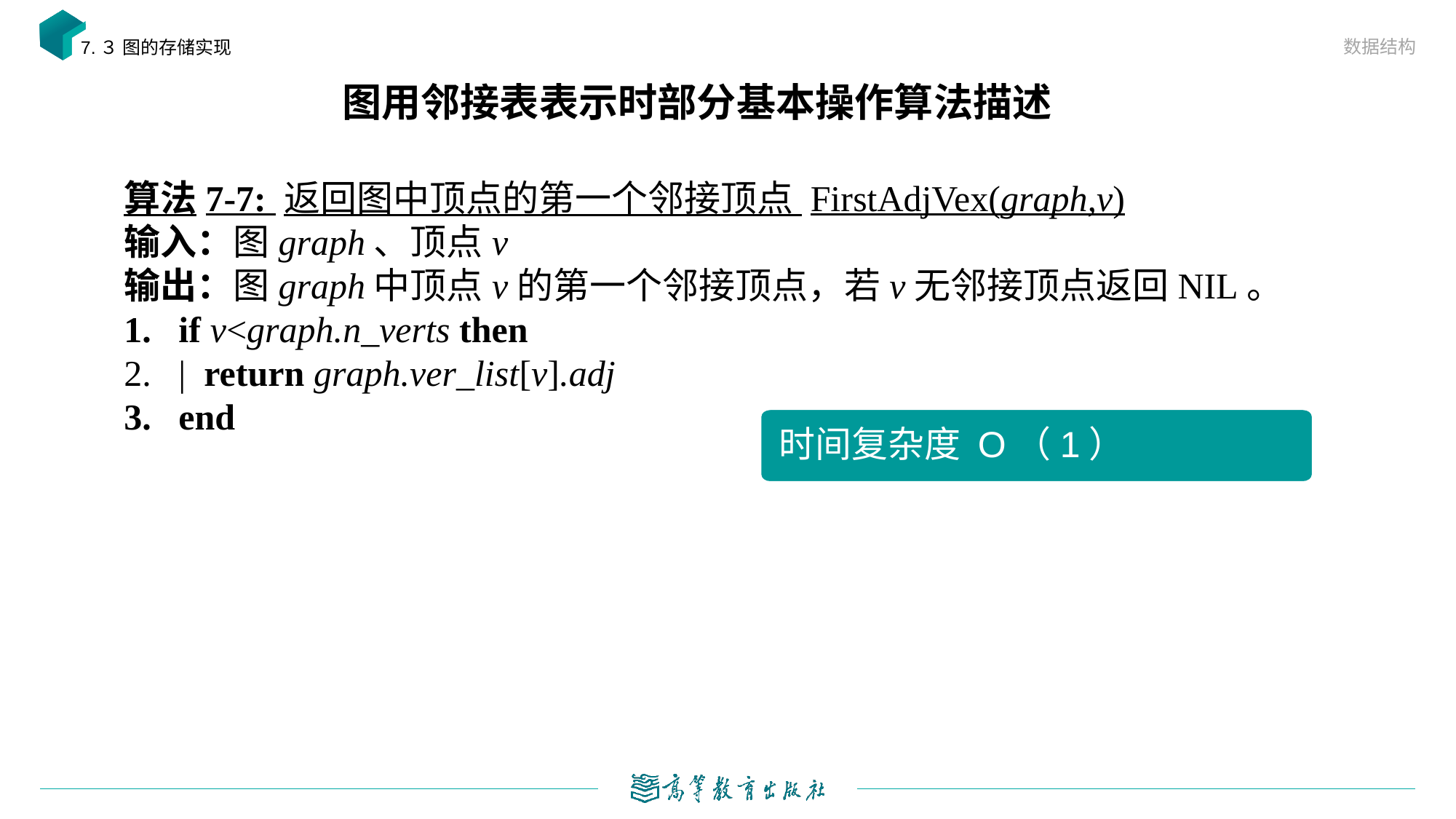

数据结构
7.３ 图的存储实现

# 图用邻接表表示时部分基本操作算法描述
算法7-7: 返回图中顶点的第一个邻接顶点 FirstAdjVex(graph,v)
输入：图graph、顶点v
输出：图graph中顶点v的第一个邻接顶点，若v无邻接顶点返回NIL。
if v<graph.n_verts then
|  return graph.ver_list[v].adj
end
时间复杂度 O（1）